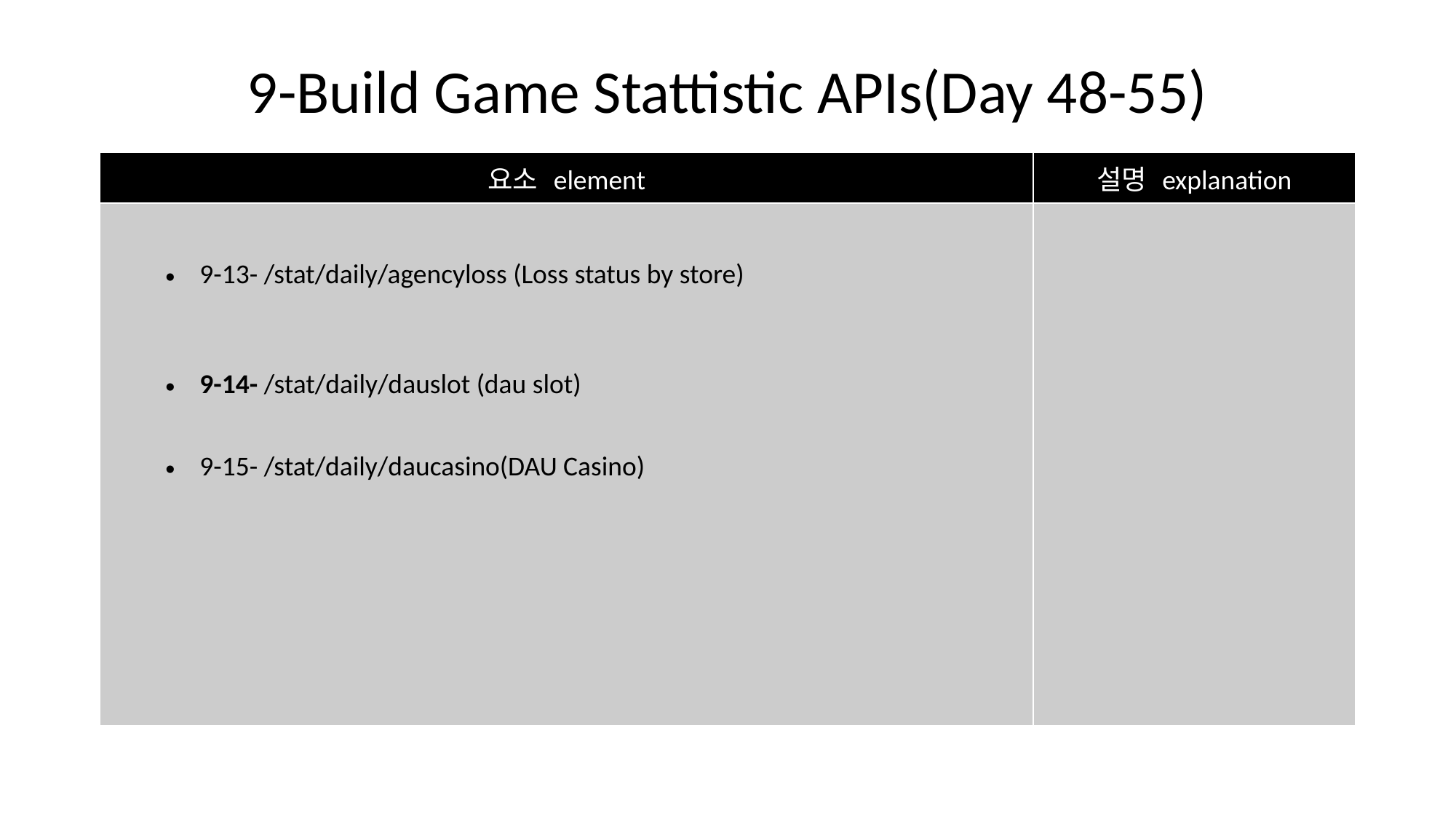

# 9-Build Game Stattistic APIs(Day 48-55)
| 요소 element | 설명 explanation |
| --- | --- |
| 9-13- /stat/daily/agencyloss (Loss status by store) 9-14- /stat/daily/dauslot (dau slot) 9-15- /stat/daily/daucasino(DAU Casino) |  |